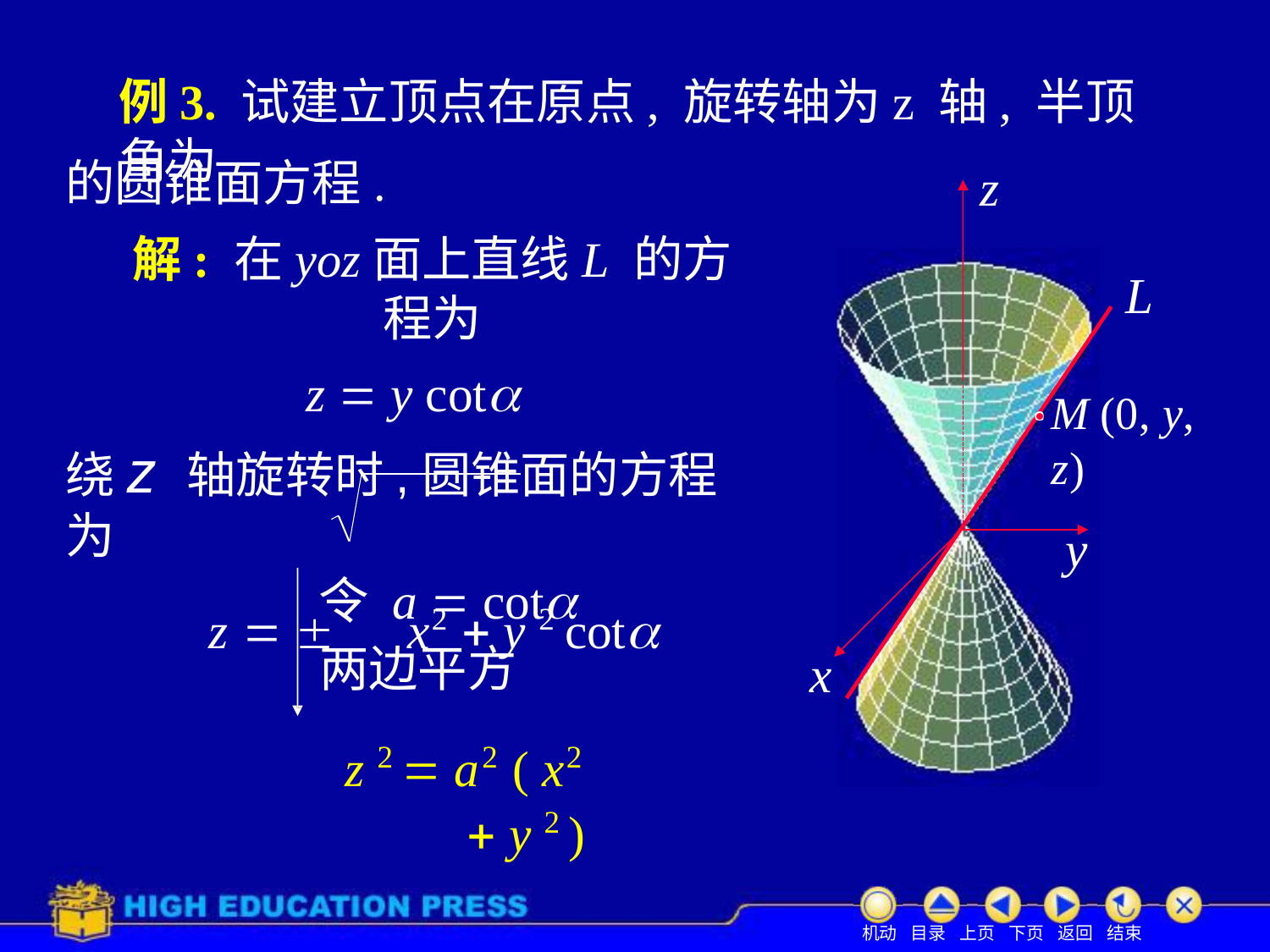

例3. 试建立顶点在原点, 旋转轴为z 轴, 半顶角为
的圆锥面方程.
解: 在yoz面上直线L 的方程为
z = y cotα
绕z 轴旋转时,圆锥面的方程为
z = ±	x2 + y 2 cotα
z

L

M (0, y, z)

y

令 a = cotα
两边平方
z 2 = a2 ( x2 + y 2 )

x

机动 目录 上页 下页 返回 结束